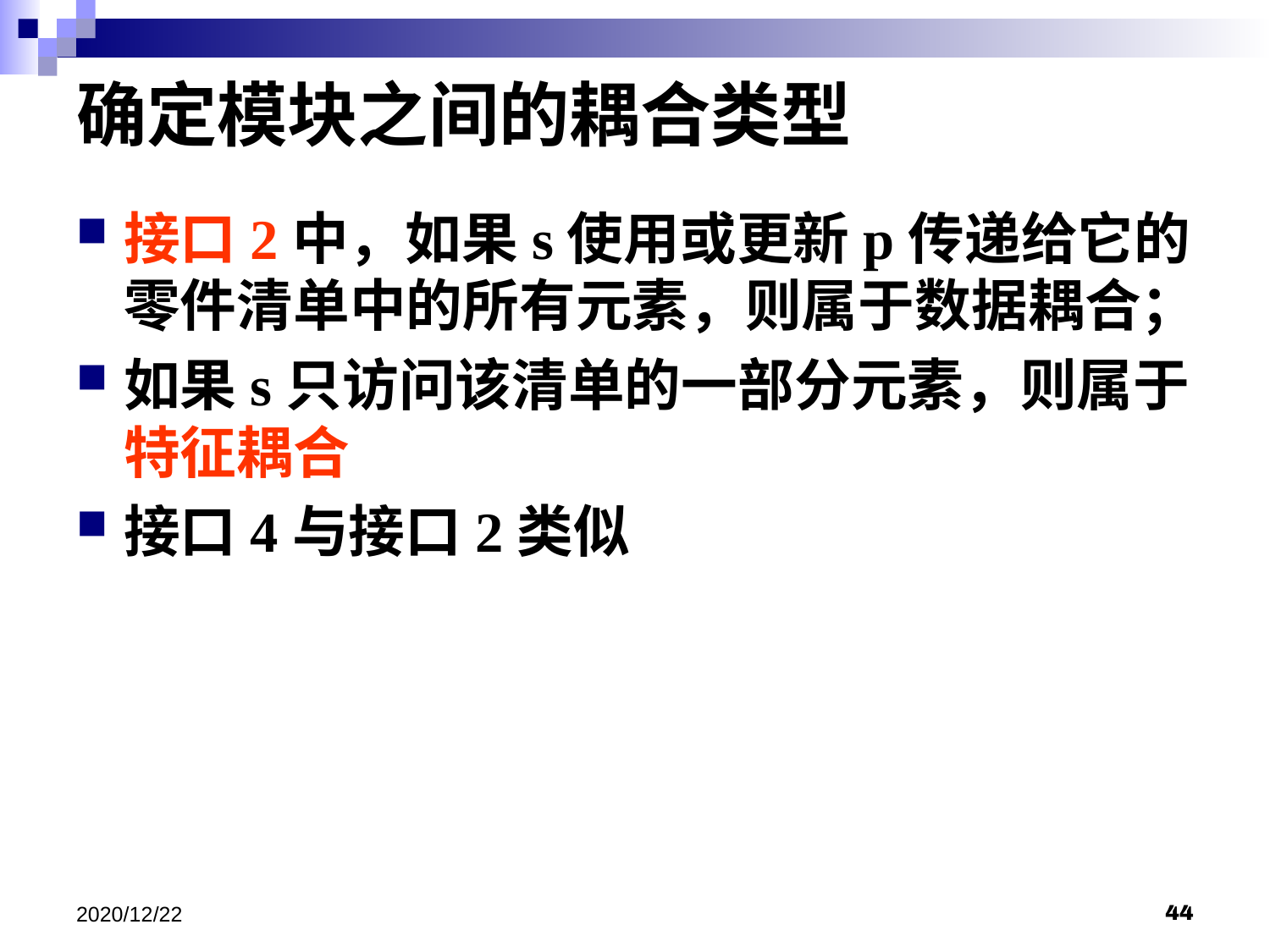

# 确定模块之间的耦合类型
接口2中，如果s使用或更新p传递给它的零件清单中的所有元素，则属于数据耦合；
如果s只访问该清单的一部分元素，则属于特征耦合
接口4与接口2类似
2020/12/22
44